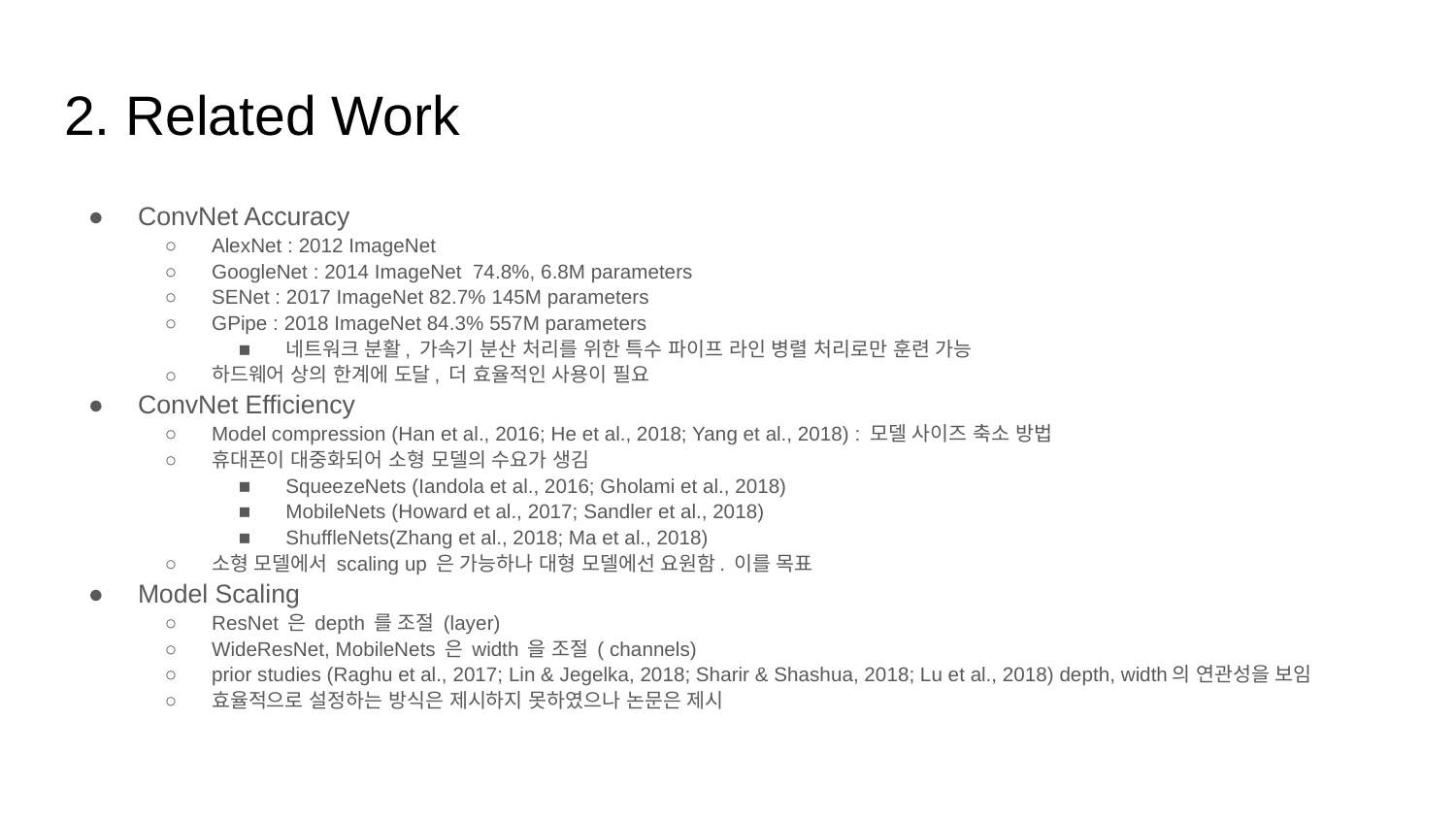

# 2. Related Work
ConvNet Accuracy
AlexNet : 2012 ImageNet
GoogleNet : 2014 ImageNet  74.8%, 6.8M parameters
SENet : 2017 ImageNet 82.7% 145M parameters
GPipe : 2018 ImageNet 84.3% 557M parameters
네트워크 분활, 가속기 분산 처리를 위한 특수 파이프 라인 병렬 처리로만 훈련 가능
하드웨어 상의 한계에 도달, 더 효율적인 사용이 필요
ConvNet Efficiency
Model compression (Han et al., 2016; He et al., 2018; Yang et al., 2018) : 모델 사이즈 축소 방법
휴대폰이 대중화되어 소형 모델의 수요가 생김
SqueezeNets (Iandola et al., 2016; Gholami et al., 2018)
MobileNets (Howard et al., 2017; Sandler et al., 2018)
ShuffleNets(Zhang et al., 2018; Ma et al., 2018)
소형 모델에서 scaling up 은 가능하나 대형 모델에선 요원함. 이를 목표
Model Scaling
ResNet 은 depth 를 조절 (layer)
WideResNet, MobileNets 은 width 을 조절 ( channels)
prior studies (Raghu et al., 2017; Lin & Jegelka, 2018; Sharir & Shashua, 2018; Lu et al., 2018) depth, width의 연관성을 보임
효율적으로 설정하는 방식은 제시하지 못하였으나 논문은 제시